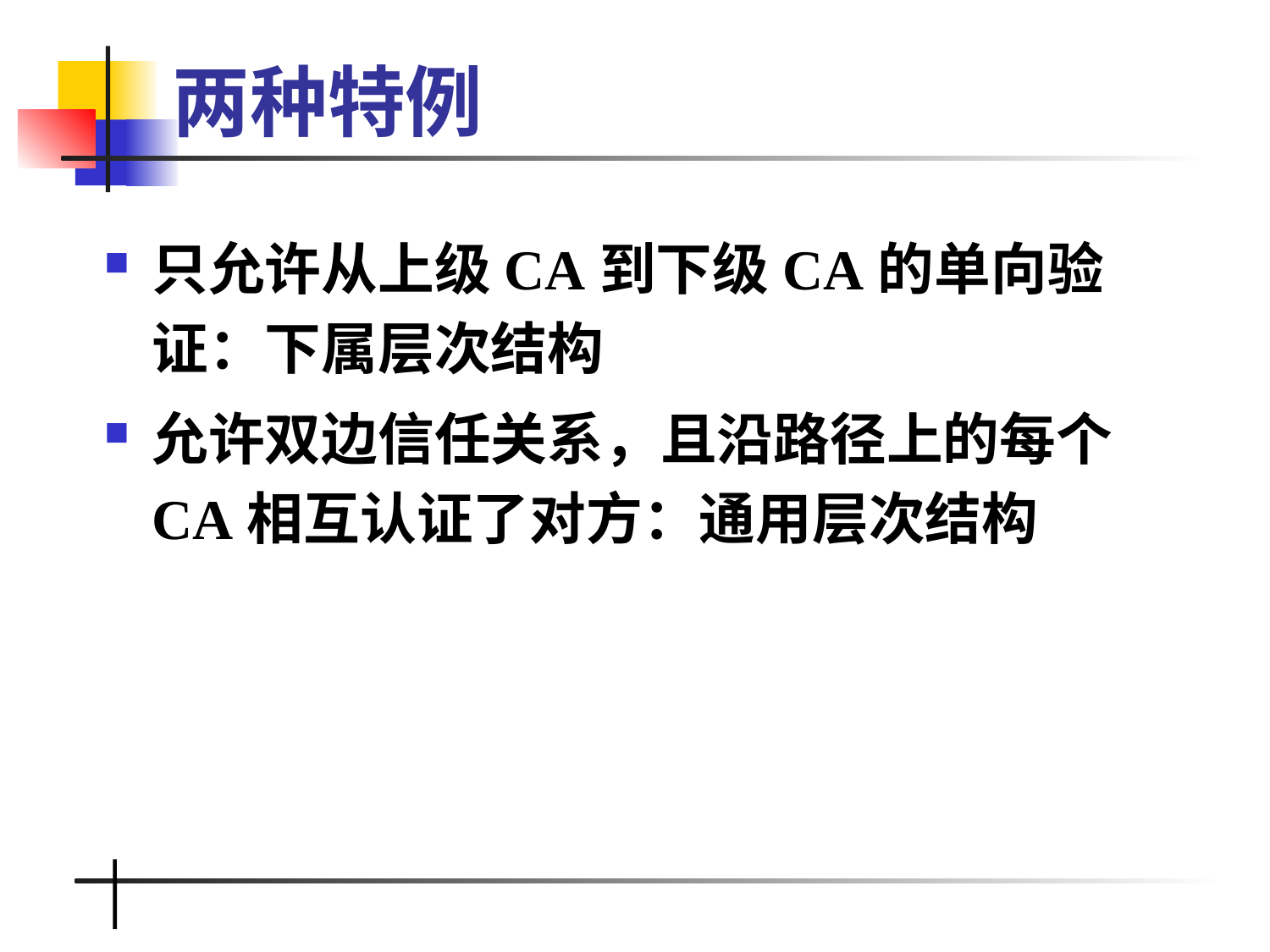

# 两种特例
只允许从上级CA到下级CA的单向验证：下属层次结构
允许双边信任关系，且沿路径上的每个CA相互认证了对方：通用层次结构